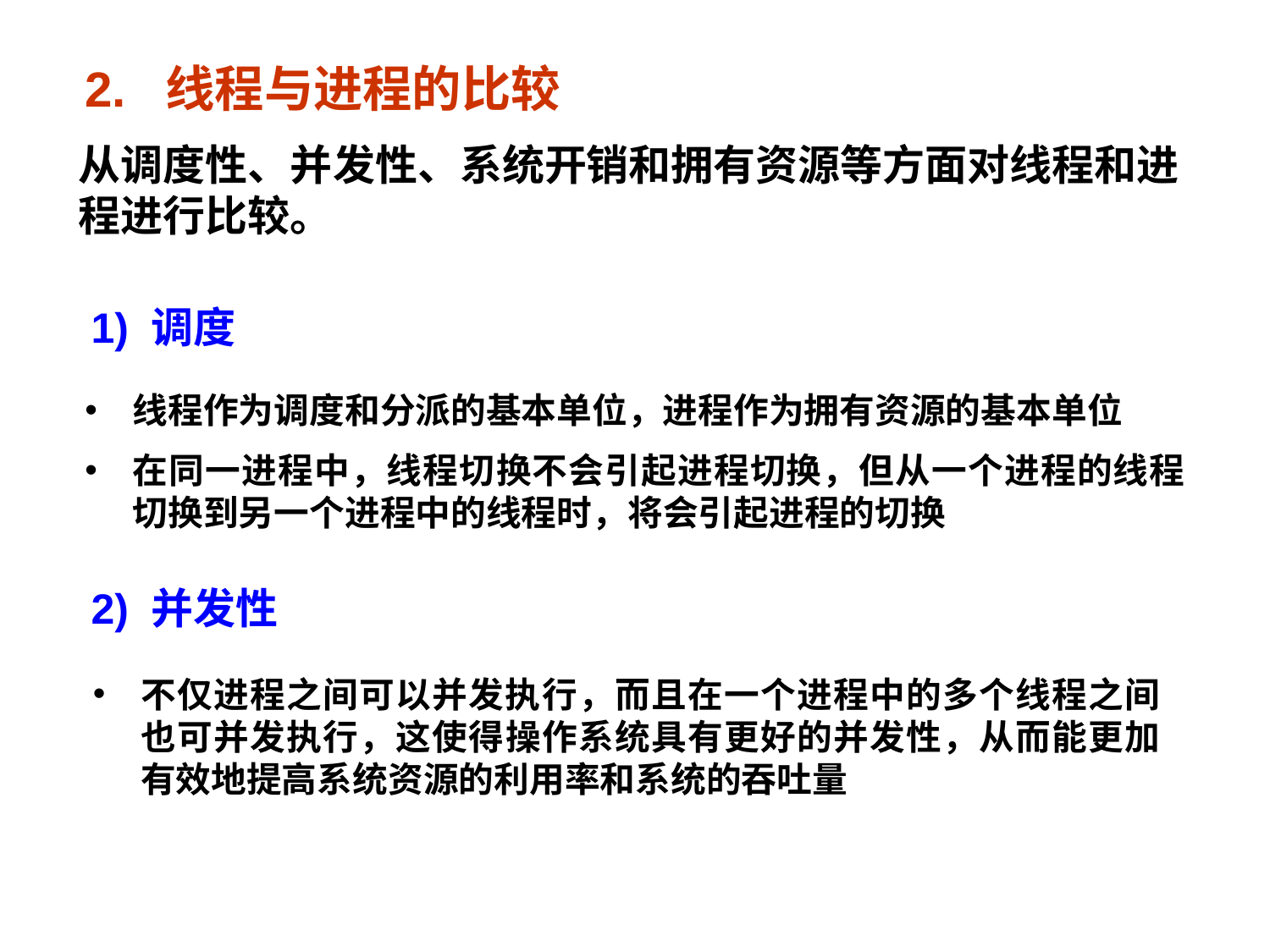

2.  线程与进程的比较
从调度性、并发性、系统开销和拥有资源等方面对线程和进程进行比较。
1) 调度
线程作为调度和分派的基本单位，进程作为拥有资源的基本单位
在同一进程中，线程切换不会引起进程切换，但从一个进程的线程切换到另一个进程中的线程时，将会引起进程的切换
2) 并发性
不仅进程之间可以并发执行，而且在一个进程中的多个线程之间也可并发执行，这使得操作系统具有更好的并发性，从而能更加有效地提高系统资源的利用率和系统的吞吐量